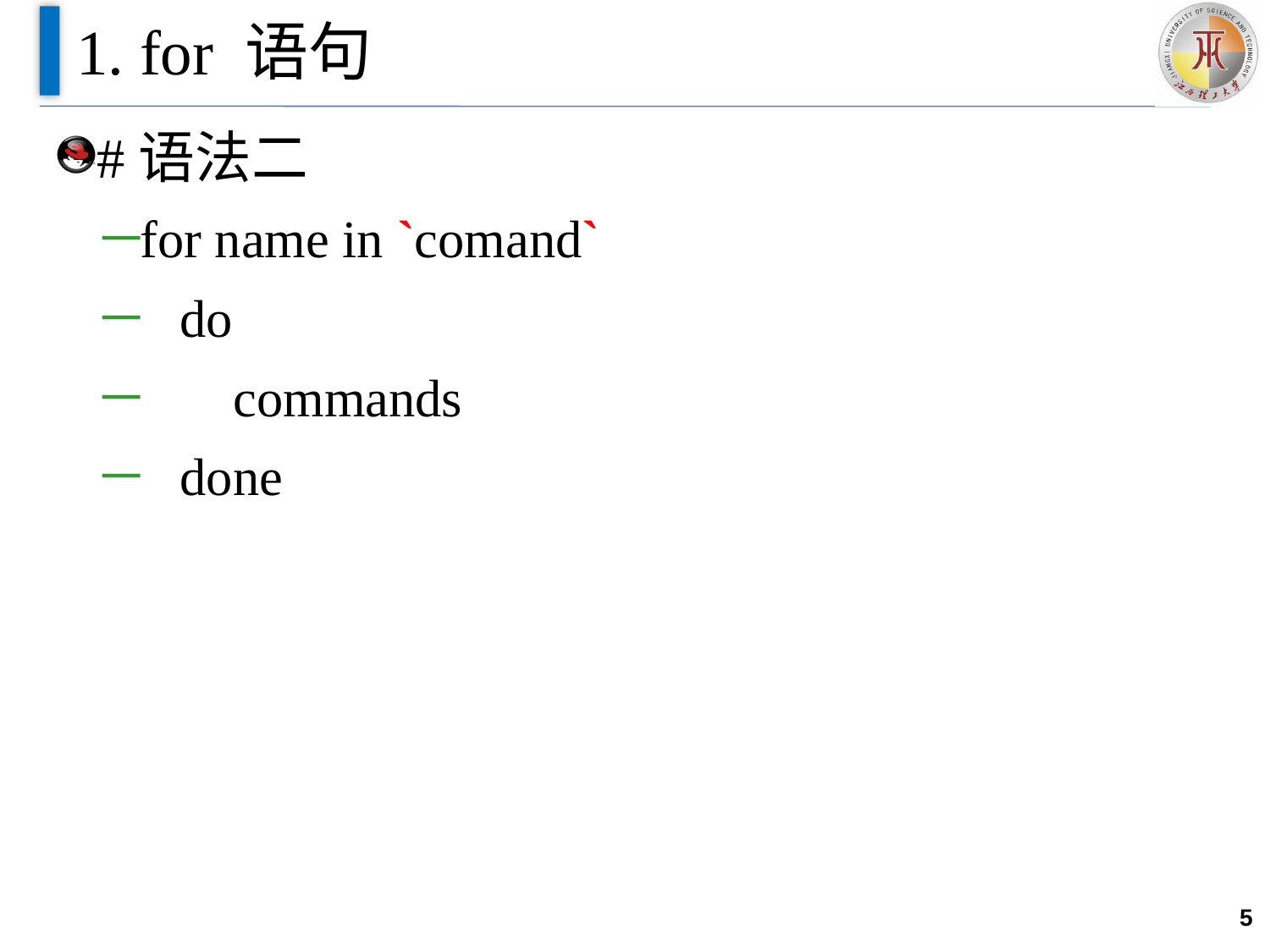

# 1. for 语句
#语法二
for name in `comand`
   do
       commands
   done
5